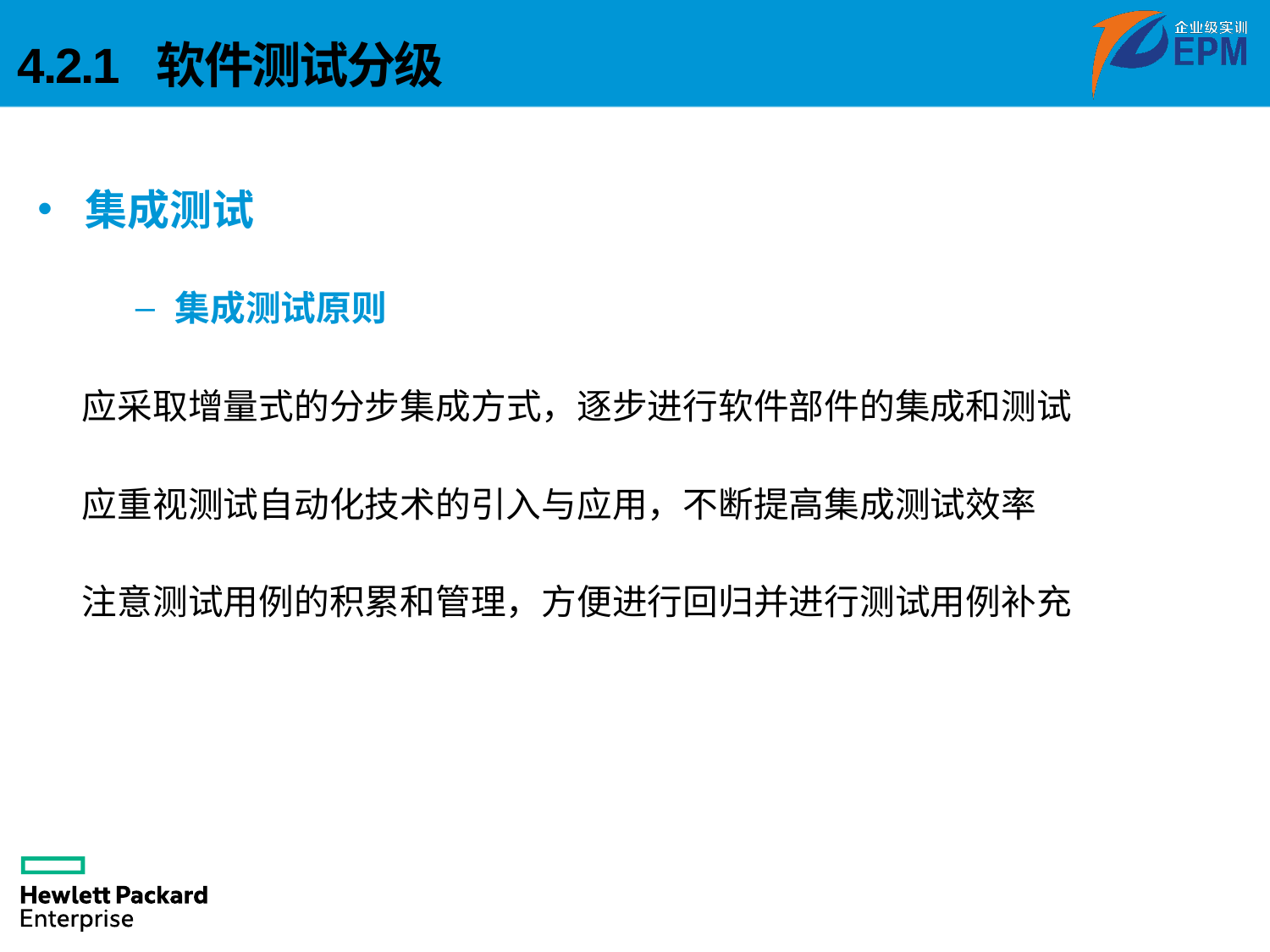

4.2.1  软件测试分级
集成测试
集成测试原则
应采取增量式的分步集成方式，逐步进行软件部件的集成和测试
应重视测试自动化技术的引入与应用，不断提高集成测试效率
注意测试用例的积累和管理，方便进行回归并进行测试用例补充